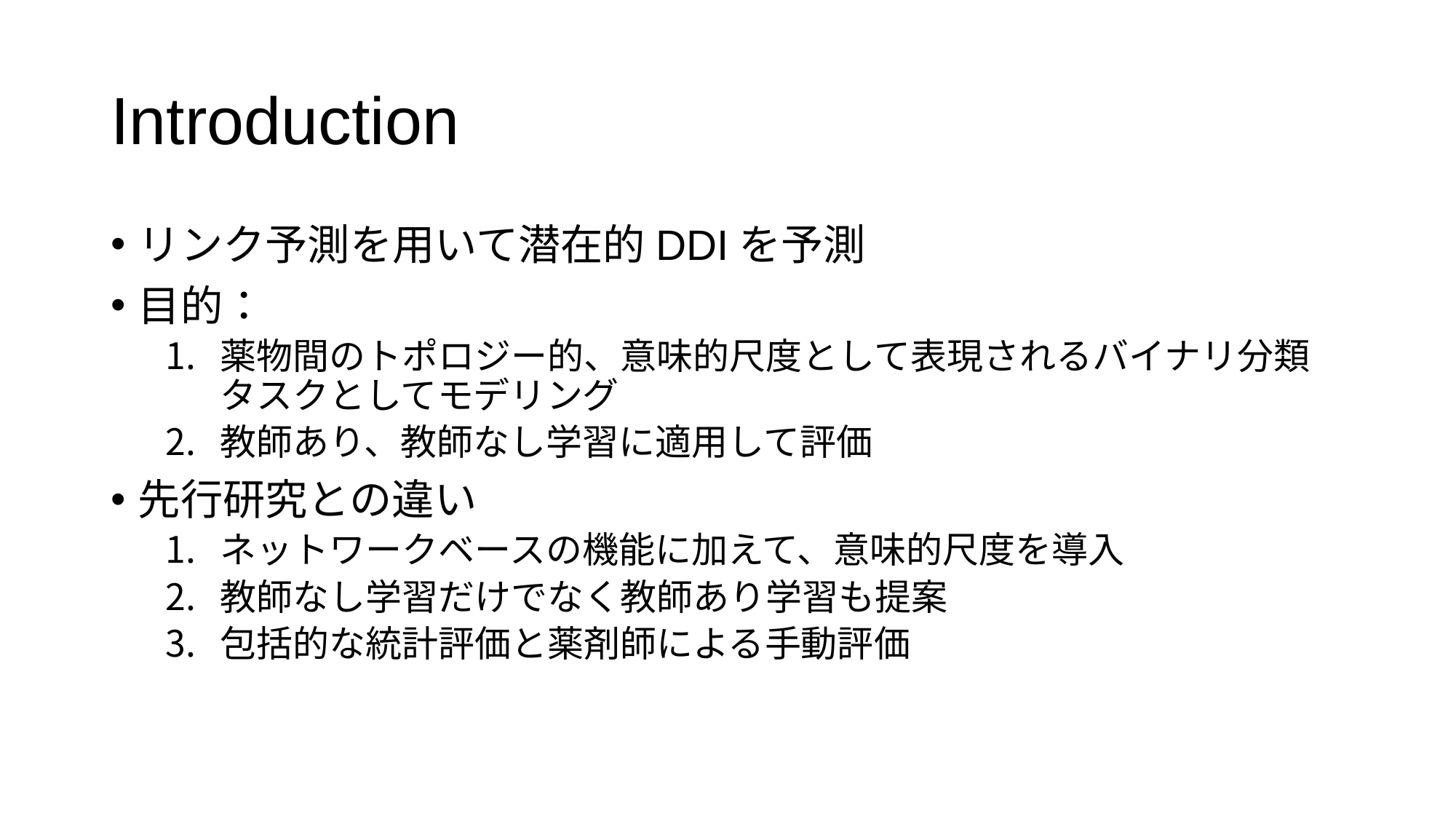

# Introduction
リンク予測を用いて潜在的DDIを予測
目的：
薬物間のトポロジー的、意味的尺度として表現されるバイナリ分類タスクとしてモデリング
教師あり、教師なし学習に適用して評価
先行研究との違い
ネットワークベースの機能に加えて、意味的尺度を導入
教師なし学習だけでなく教師あり学習も提案
包括的な統計評価と薬剤師による手動評価